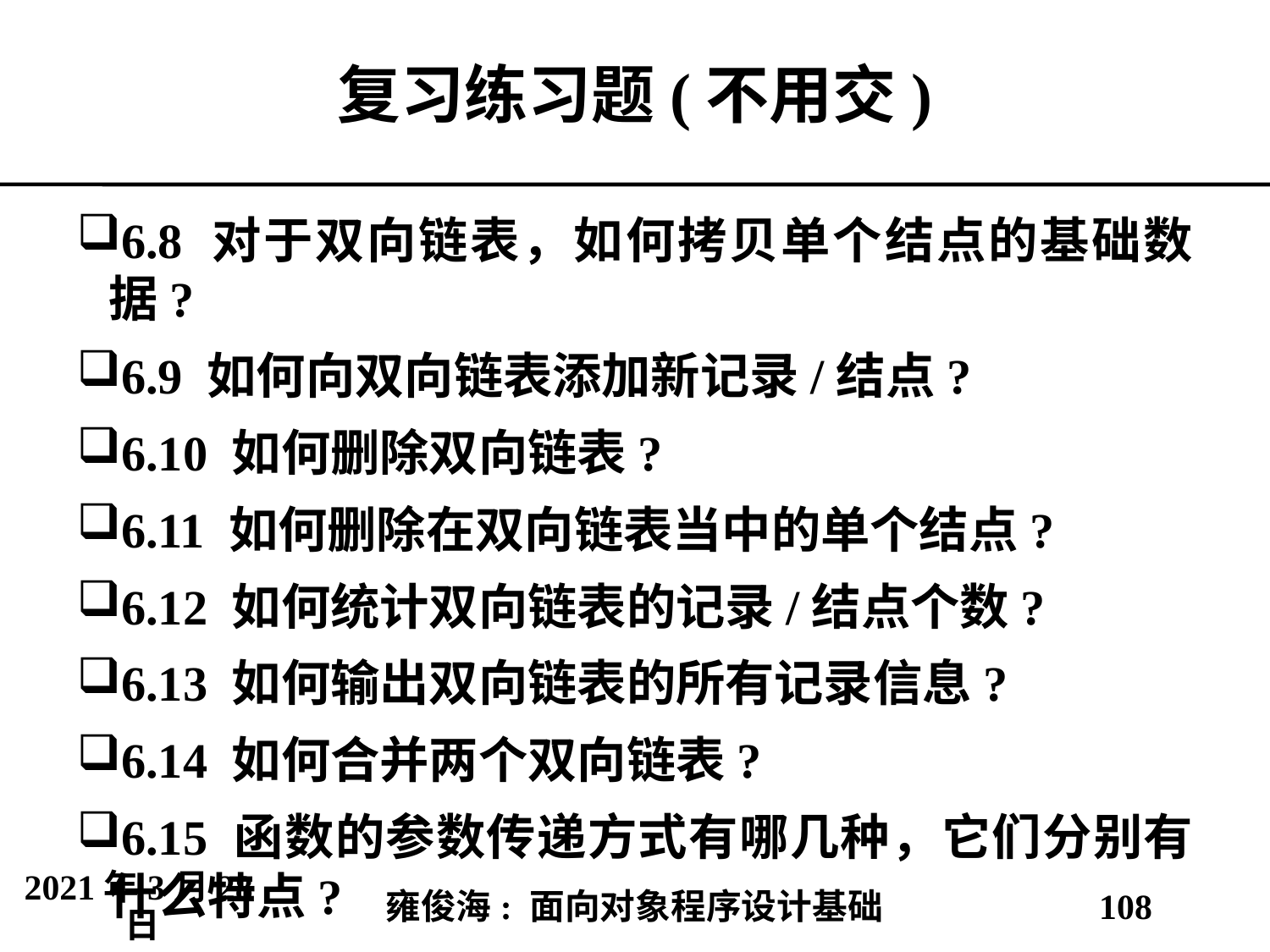

# 复习练习题(不用交)

6.8 对于双向链表，如何拷贝单个结点的基础数据?
6.9 如何向双向链表添加新记录/结点?
6.10 如何删除双向链表?
6.11 如何删除在双向链表当中的单个结点?
6.12 如何统计双向链表的记录/结点个数?
6.13 如何输出双向链表的所有记录信息?
6.14 如何合并两个双向链表?
6.15 函数的参数传递方式有哪几种，它们分别有什么特点?
2021年3月28日
雍俊海: 面向对象程序设计基础
108